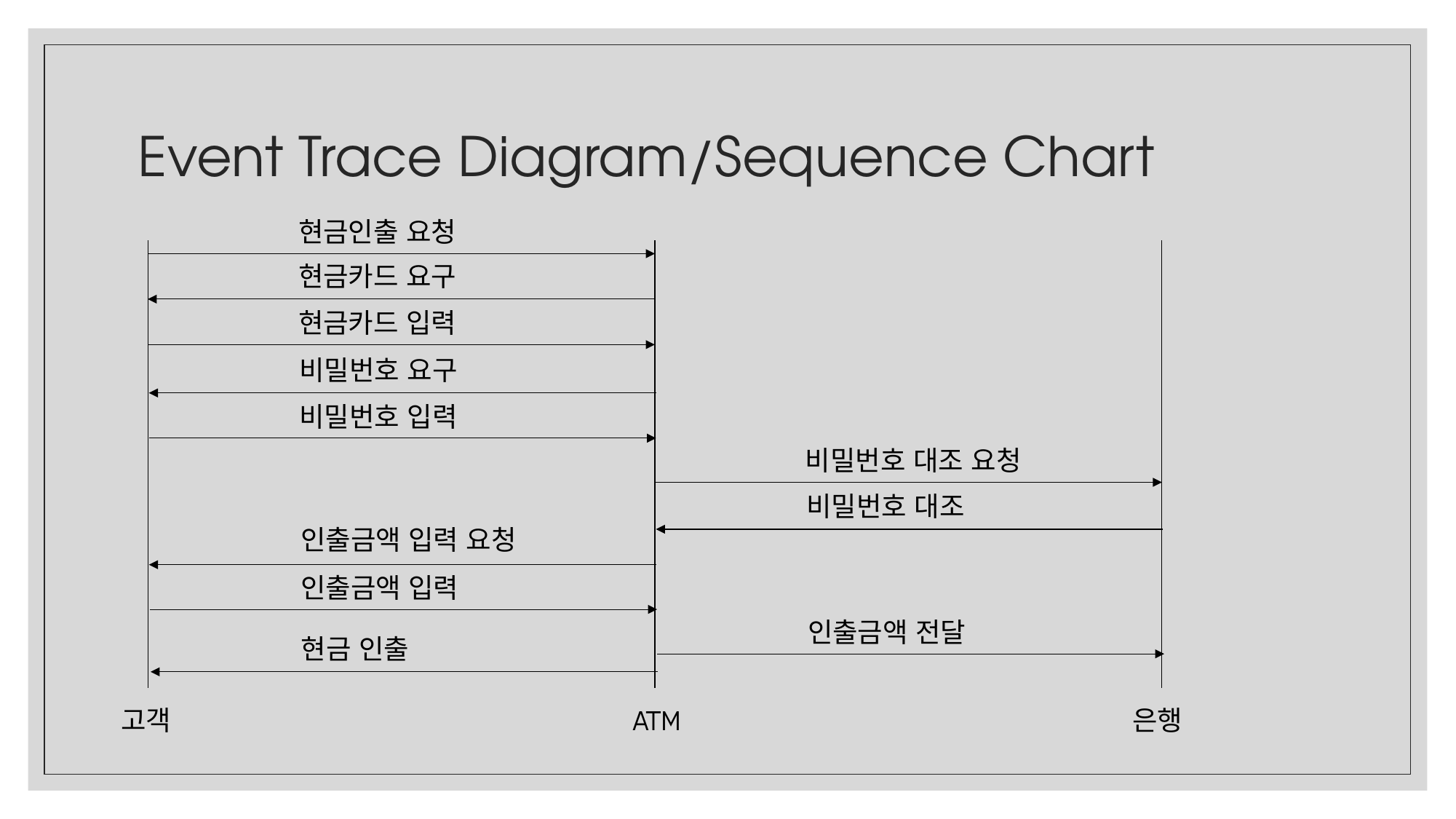

# Event Trace Diagram/Sequence Chart
현금인출 요청
현금카드 요구
현금카드 입력
비밀번호 요구
비밀번호 입력
비밀번호 대조 요청
비밀번호 대조
인출금액 입력 요청
인출금액 입력
인출금액 전달
현금 인출
고객
ATM
은행